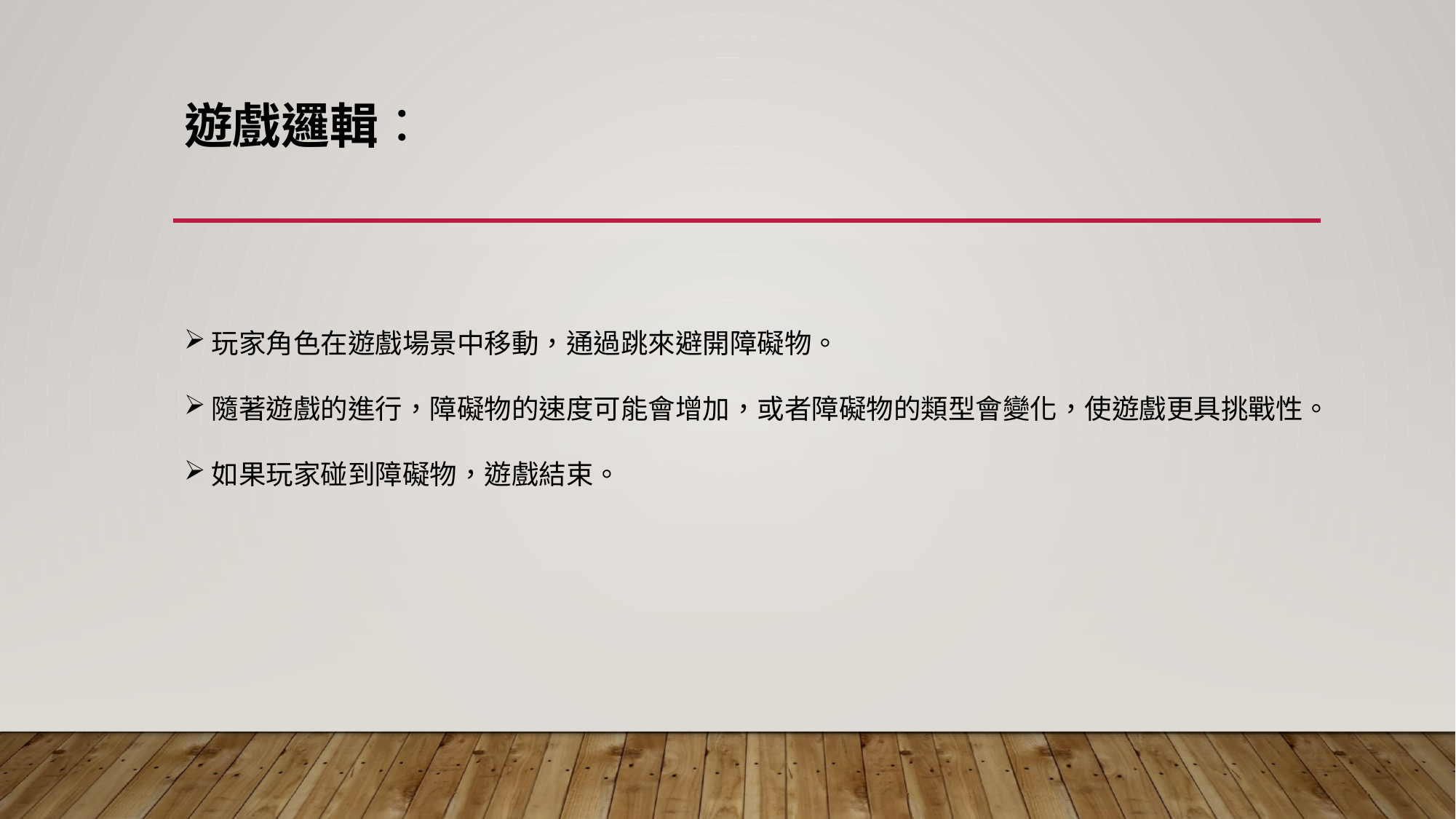

# 遊戲邏輯：

玩家角色在遊戲場景中移動，通過跳來避開障礙物。

隨著遊戲的進行，障礙物的速度可能會增加，或者障礙物的類型會變化，使遊戲更具挑戰性。

如果玩家碰到障礙物，遊戲結束。